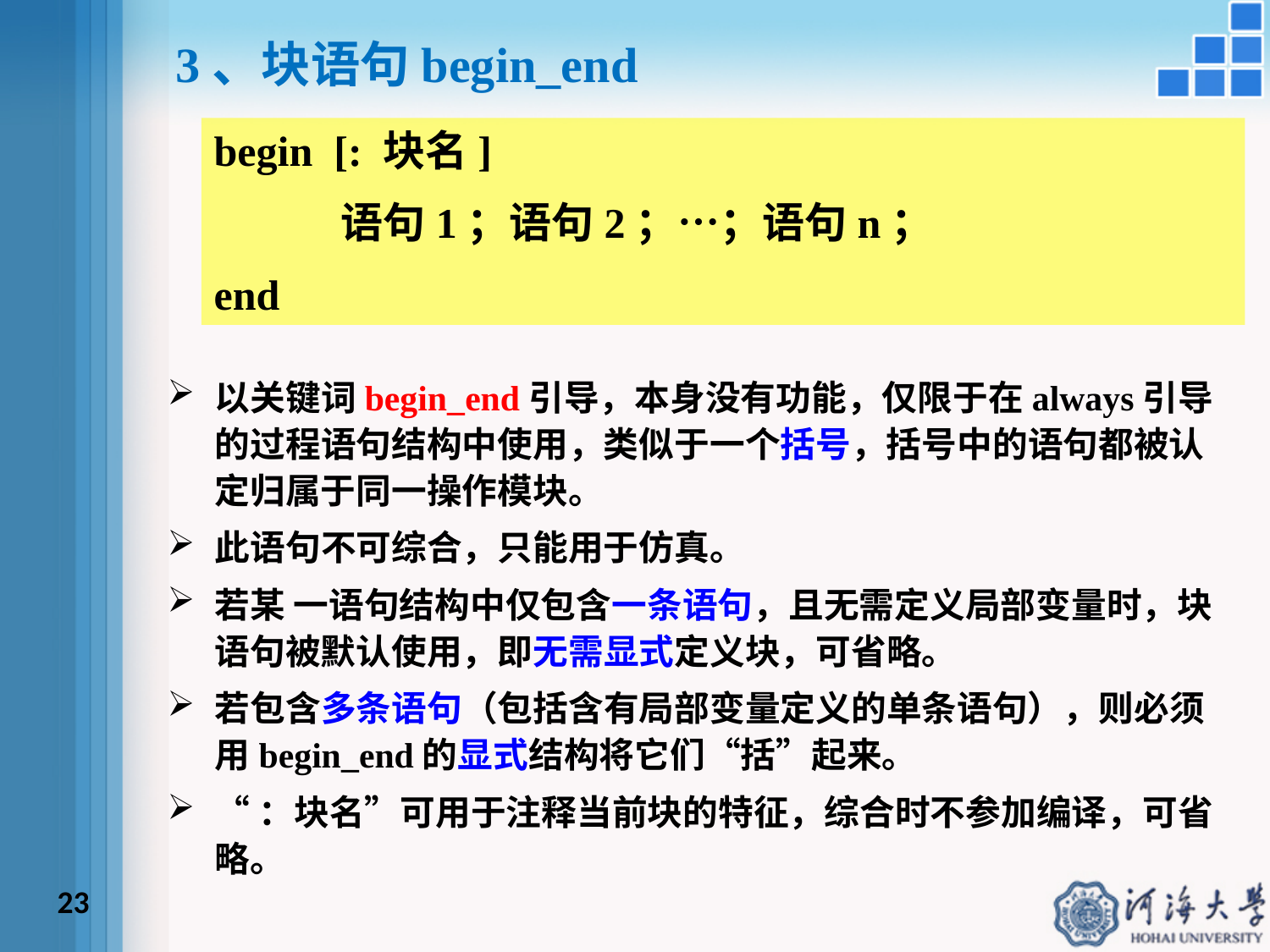

3、块语句begin_end
begin  [: 块名]
	语句1；语句2；…；语句n；
end
以关键词begin_end引导，本身没有功能，仅限于在always引导的过程语句结构中使用，类似于一个括号，括号中的语句都被认定归属于同一操作模块。
此语句不可综合，只能用于仿真。
若某 一语句结构中仅包含一条语句，且无需定义局部变量时，块语句被默认使用，即无需显式定义块，可省略。
若包含多条语句（包括含有局部变量定义的单条语句），则必须用begin_end的显式结构将它们“括”起来。
“：块名”可用于注释当前块的特征，综合时不参加编译，可省略。
23